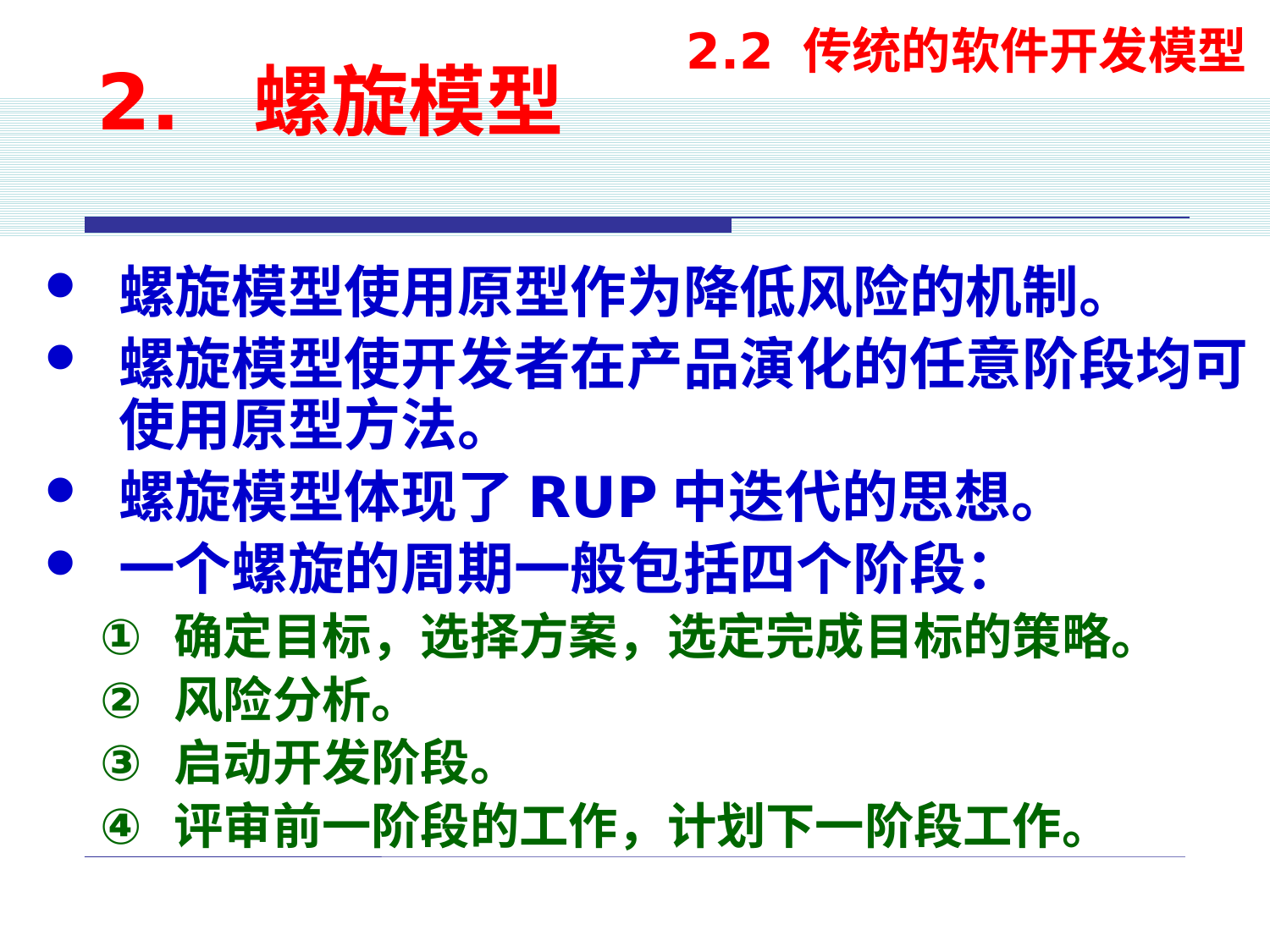

2.  螺旋模型
 2.2 传统的软件开发模型
螺旋模型使用原型作为降低风险的机制。
螺旋模型使开发者在产品演化的任意阶段均可使用原型方法。
螺旋模型体现了RUP中迭代的思想。
一个螺旋的周期一般包括四个阶段：
确定目标，选择方案，选定完成目标的策略。
风险分析。
启动开发阶段。
评审前一阶段的工作，计划下一阶段工作。